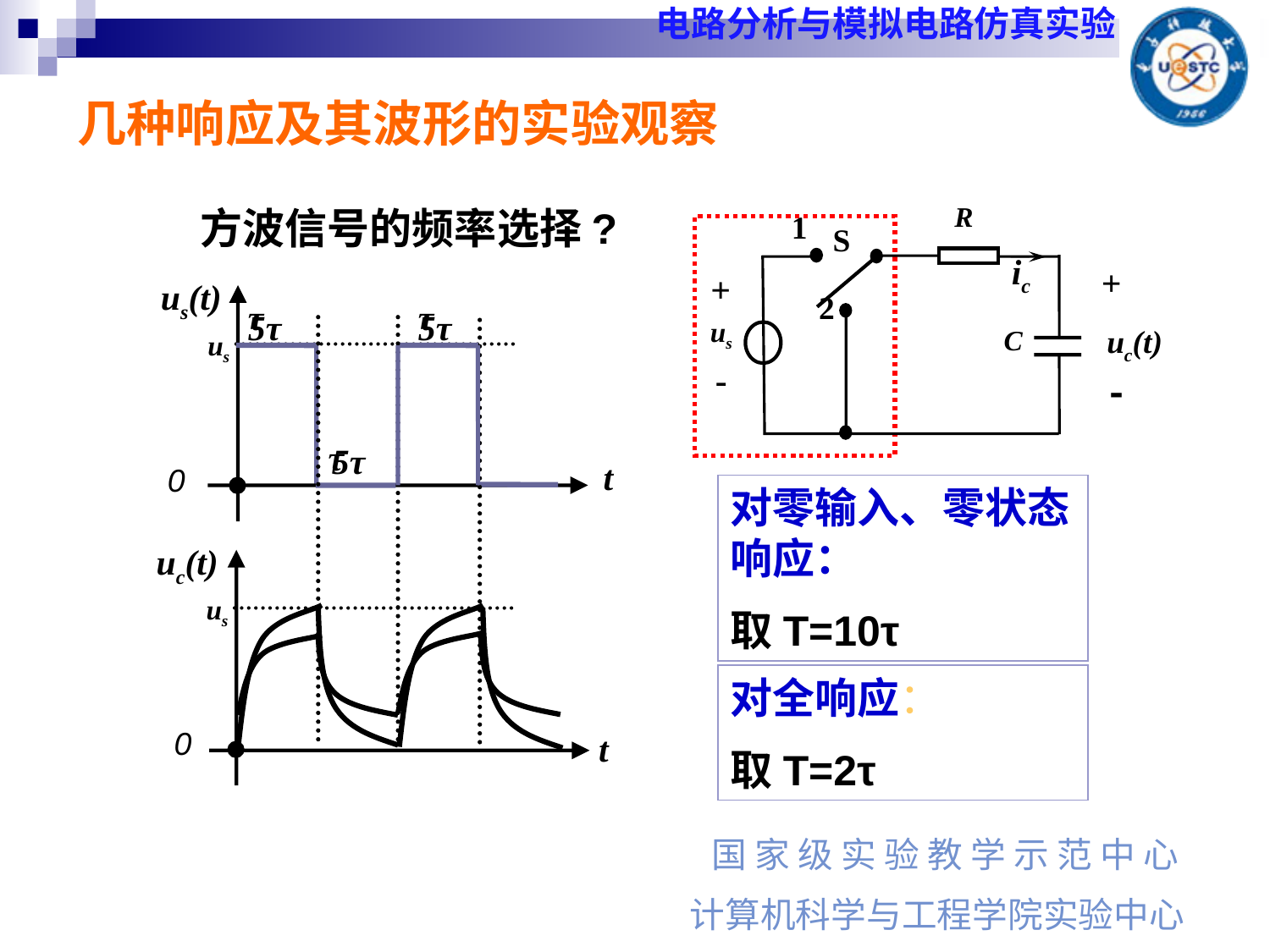

几种响应及其波形的实验观察
方波信号的频率选择?
R
1
S

ic

+
+
2

us

C

-
-

uc(t)

us(t)

τ
τ
5τ
5τ

us

τ
5τ
0
t
对零输入、零状态响应：
取T=10τ

uc(t)

us

对全响应：
取T=2τ
0
t